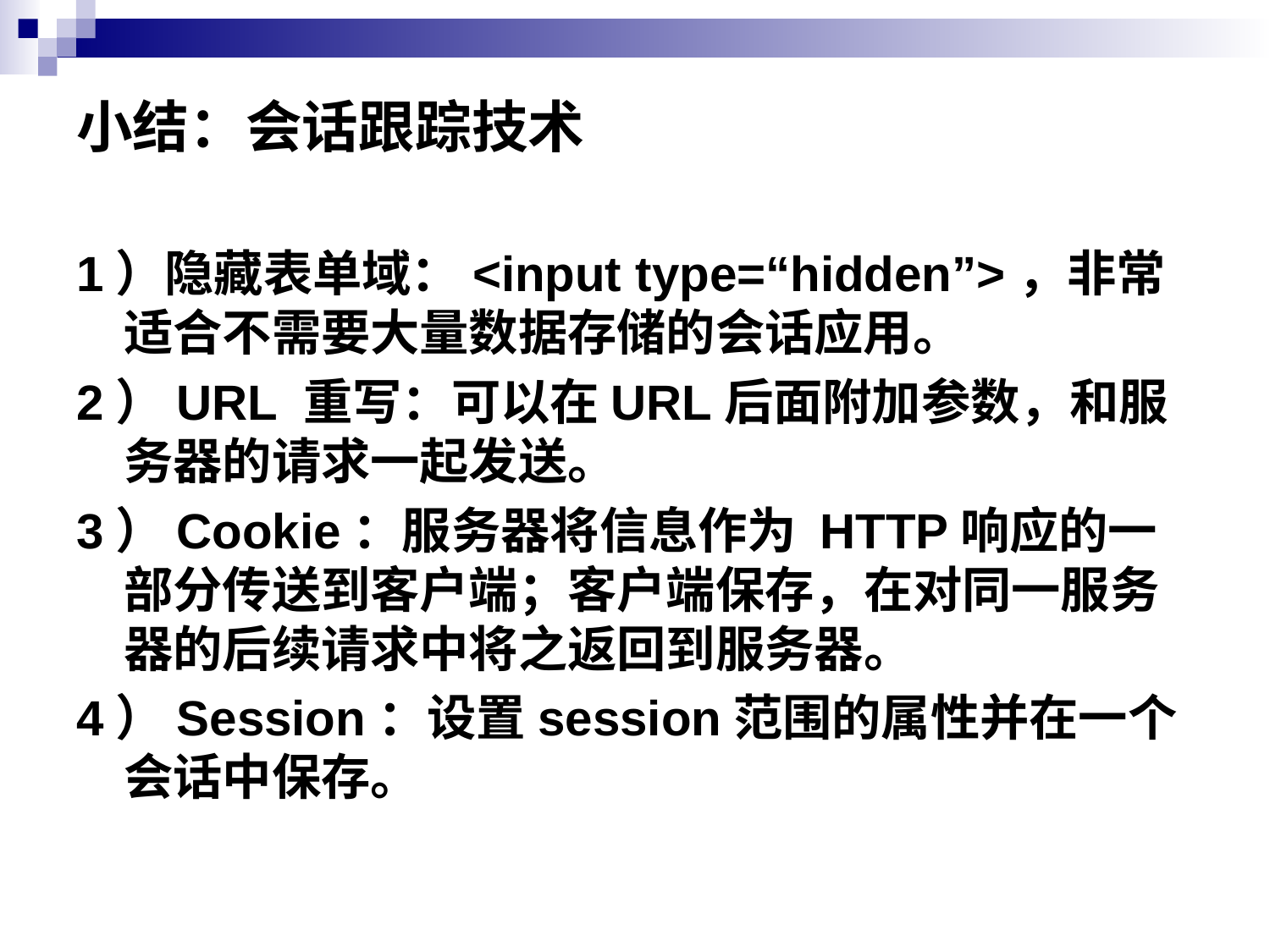

# 小结：会话跟踪技术
1）隐藏表单域：<input type=“hidden”>，非常适合不需要大量数据存储的会话应用。
2）URL 重写：可以在URL后面附加参数，和服务器的请求一起发送。
3）Cookie：服务器将信息作为 HTTP响应的一部分传送到客户端；客户端保存，在对同一服务器的后续请求中将之返回到服务器。
4）Session：设置session范围的属性并在一个会话中保存。
34